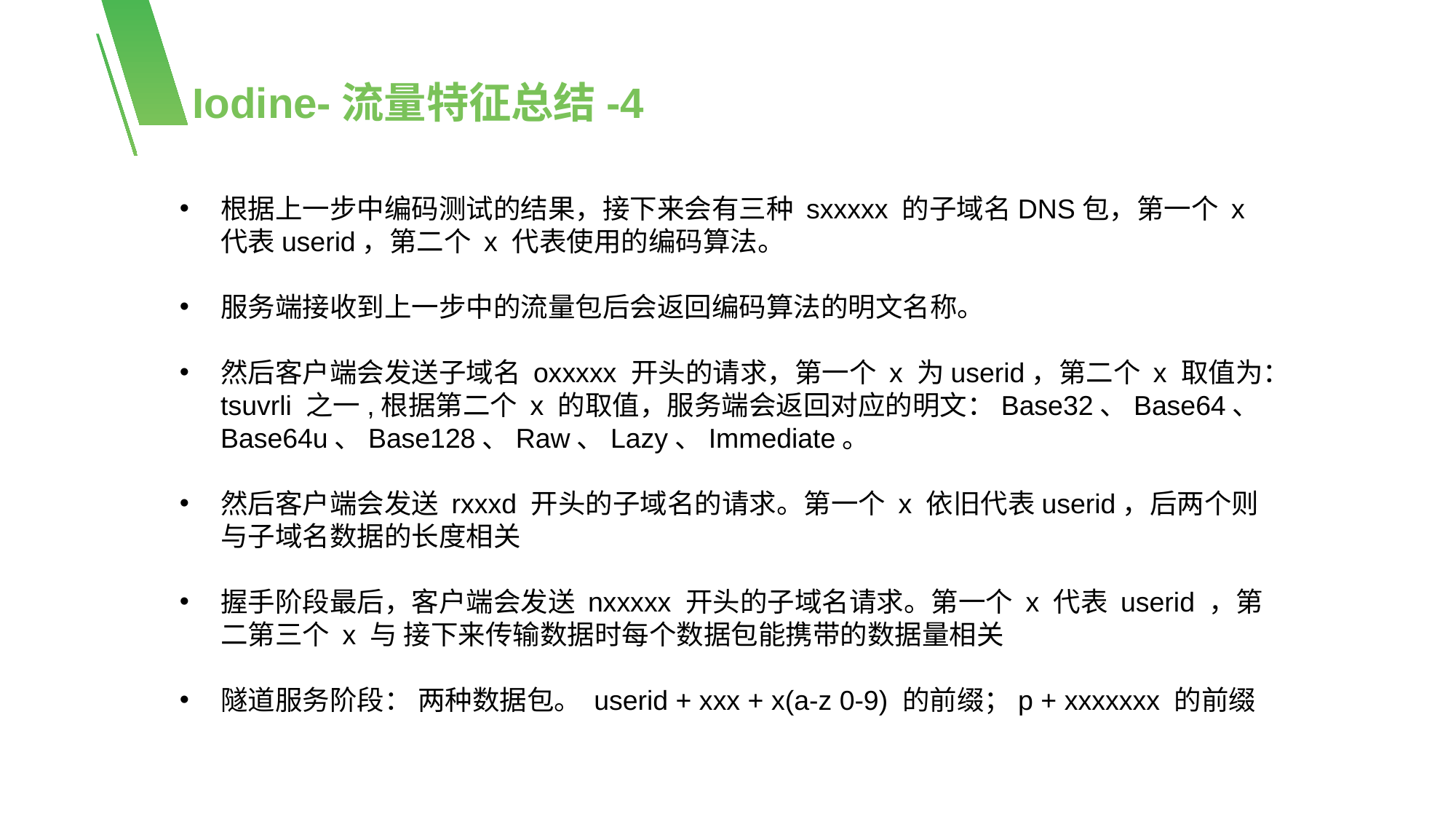

Iodine-流量特征总结-4
根据上一步中编码测试的结果，接下来会有三种 sxxxxx 的子域名DNS包，第一个 x 代表userid，第二个 x 代表使用的编码算法。

服务端接收到上一步中的流量包后会返回编码算法的明文名称。

然后客户端会发送子域名 oxxxxx 开头的请求，第一个 x 为userid，第二个 x 取值为：tsuvrli 之一,根据第二个 x 的取值，服务端会返回对应的明文：Base32、Base64、Base64u、Base128、Raw、Lazy、Immediate。

然后客户端会发送 rxxxd 开头的子域名的请求。第一个 x 依旧代表userid，后两个则与子域名数据的长度相关

握手阶段最后，客户端会发送 nxxxxx 开头的子域名请求。第一个 x 代表 userid ，第二第三个 x 与 接下来传输数据时每个数据包能携带的数据量相关

隧道服务阶段： 两种数据包。 userid + xxx + x(a-z 0-9) 的前缀；p + xxxxxxx 的前缀